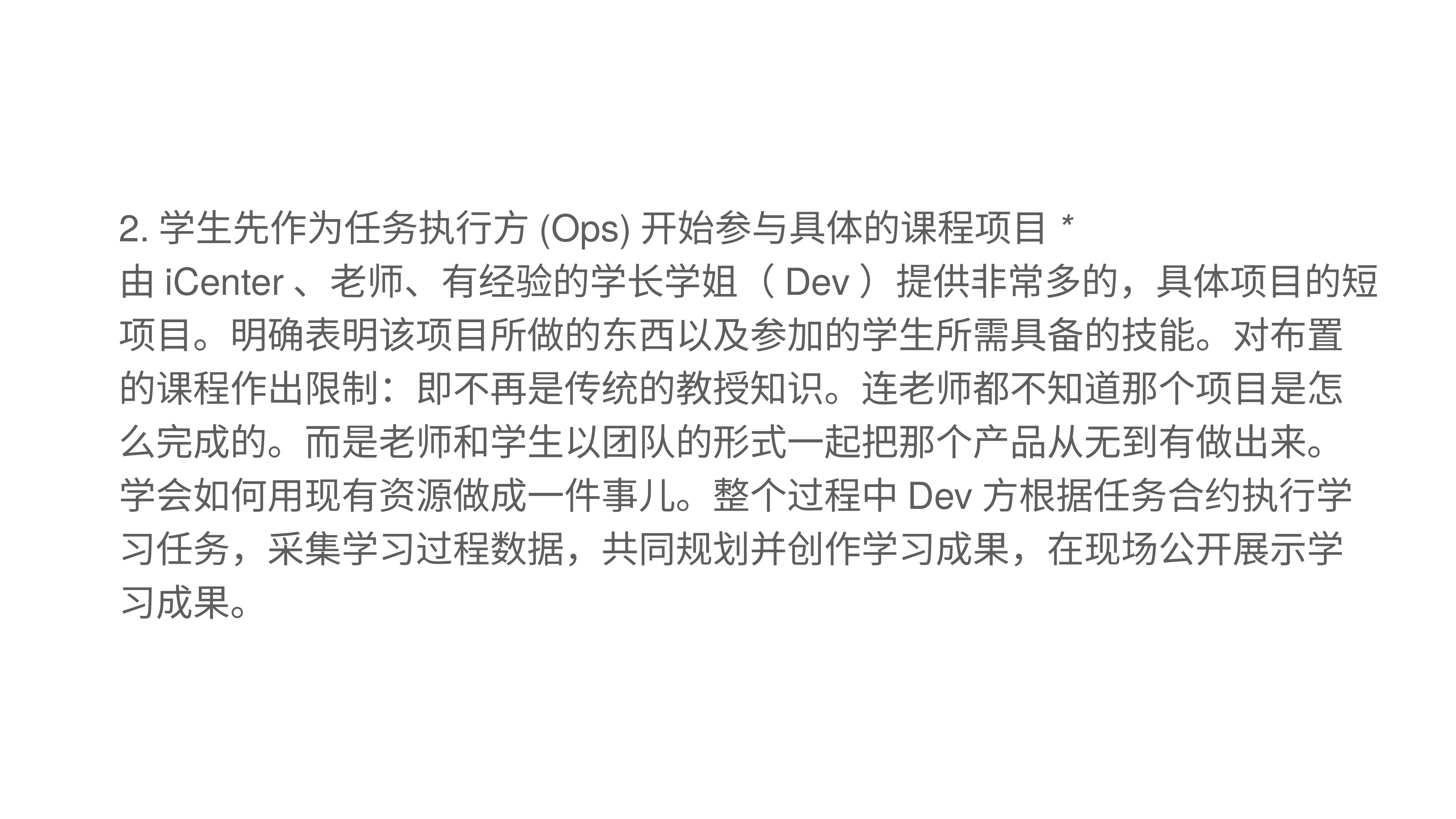

2.学生先作为任务执行方(Ops)开始参与具体的课程项目*
由iCenter、老师、有经验的学长学姐（Dev）提供非常多的，具体项目的短项目。明确表明该项目所做的东西以及参加的学生所需具备的技能。对布置的课程作出限制：即不再是传统的教授知识。连老师都不知道那个项目是怎么完成的。而是老师和学生以团队的形式一起把那个产品从无到有做出来。学会如何用现有资源做成一件事儿。整个过程中Dev方根据任务合约执行学习任务，采集学习过程数据，共同规划并创作学习成果，在现场公开展示学习成果。